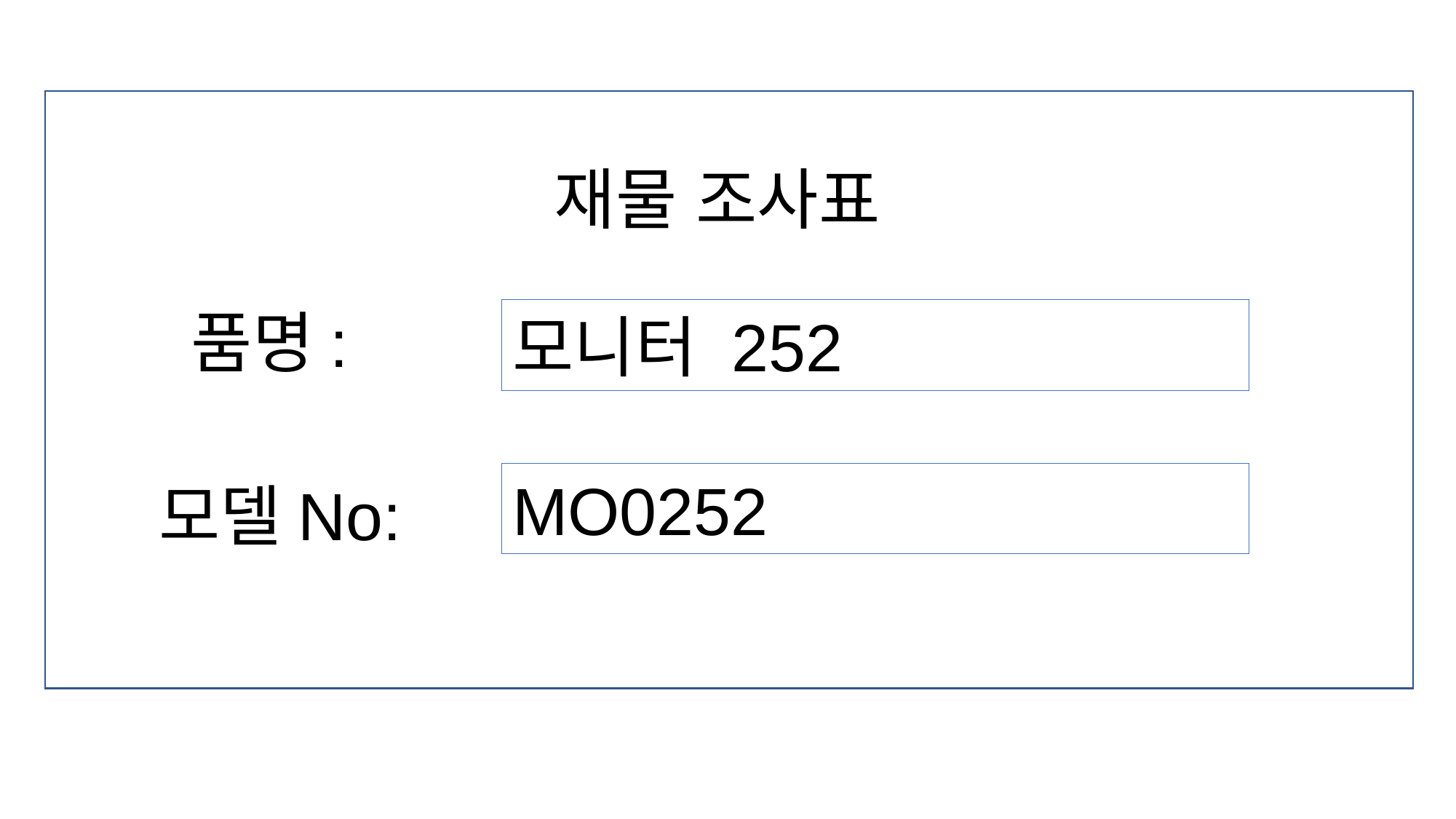

재물 조사표
품명:
모니터 252
MO0252
모델No: